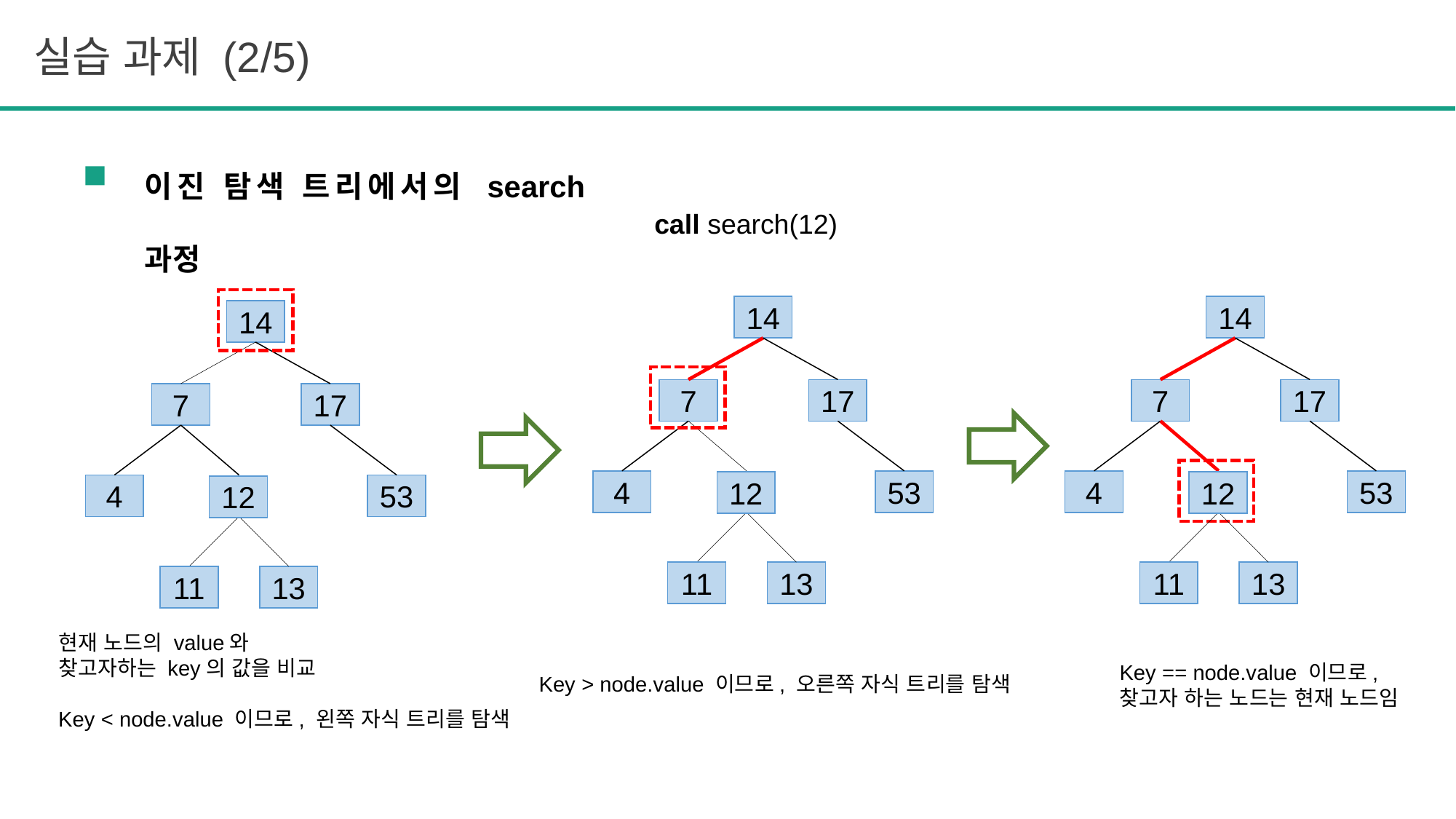

실습 과제 (2/5)
이진 탐색 트리에서의 search 과정

call search(12)

14
7
17
4
53
12
11
13
14
7
17
4
53
12
11
13
14
7
17
4
53
12
11
13

현재 노드의 value와
찾고자하는 key의 값을 비교

Key < node.value 이므로, 왼쪽 자식 트리를 탐색
Key == node.value 이므로,
찾고자 하는 노드는 현재 노드임
Key > node.value 이므로, 오른쪽 자식 트리를 탐색